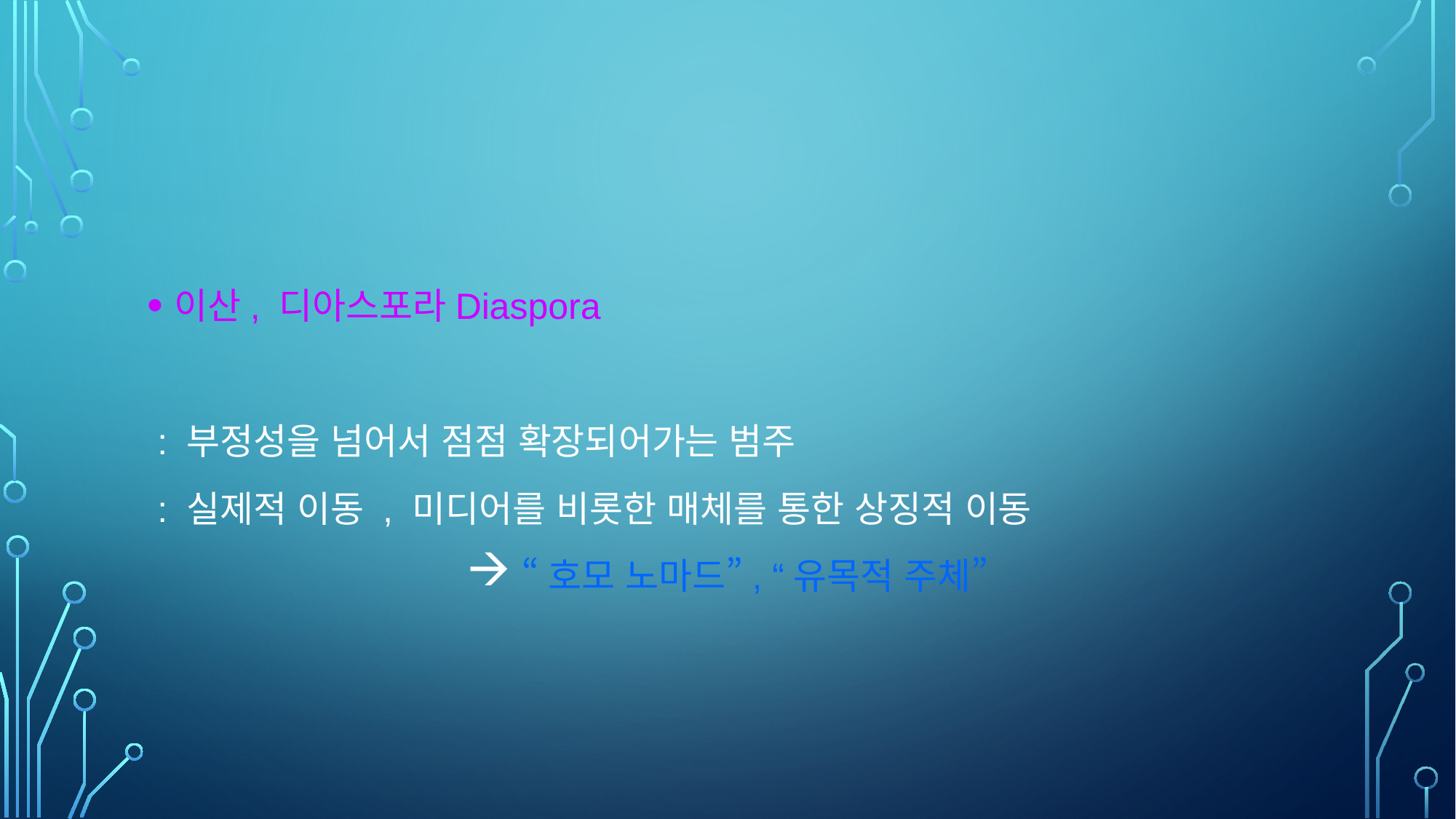

#
이산, 디아스포라Diaspora

 : 부정성을 넘어서 점점 확장되어가는 범주
 : 실제적 이동 , 미디어를 비롯한 매체를 통한 상징적 이동
 “호모 노마드”, “유목적 주체”